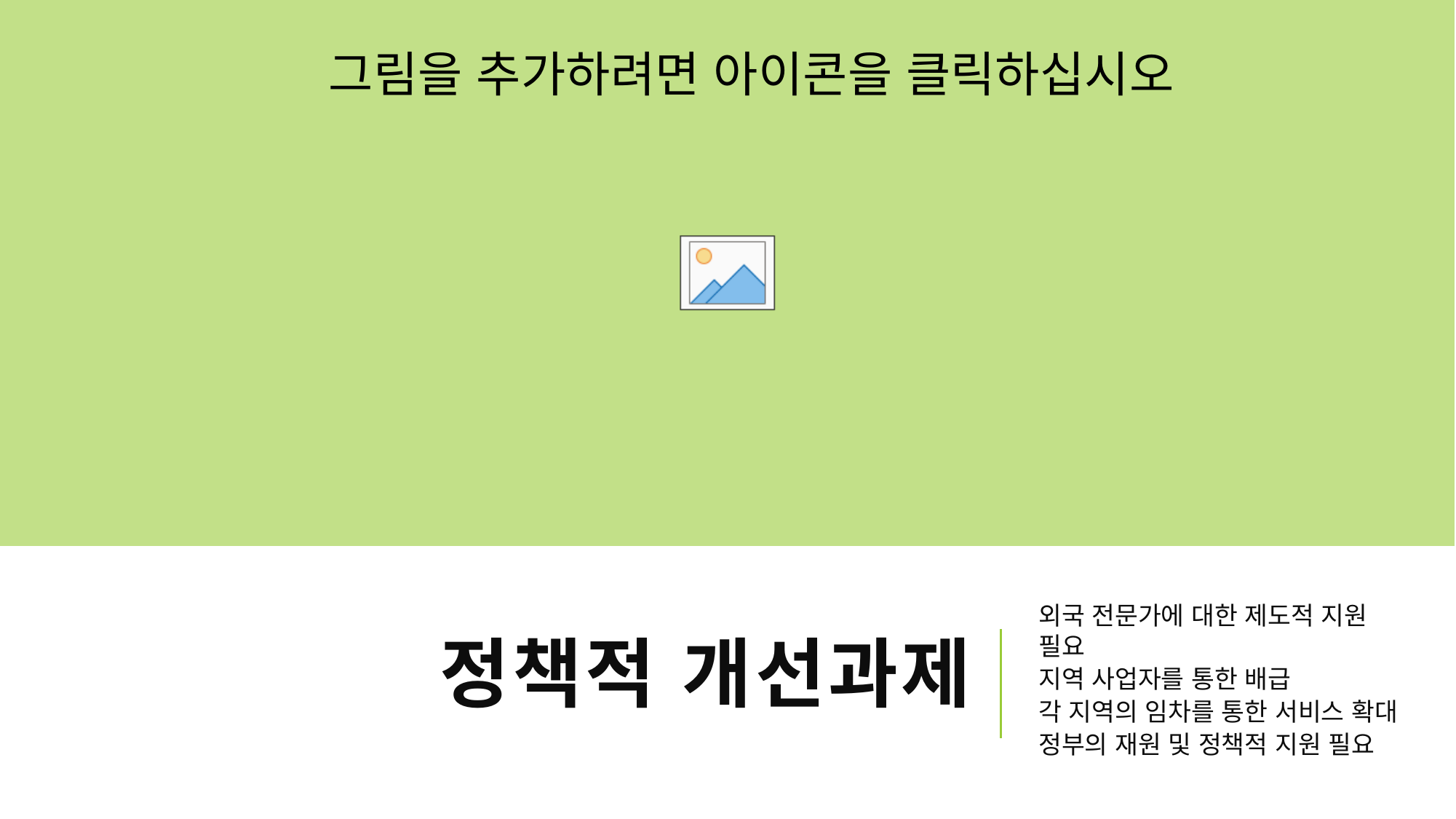

# 정책적 개선과제
외국 전문가에 대한 제도적 지원 필요
지역 사업자를 통한 배급
각 지역의 임차를 통한 서비스 확대
정부의 재원 및 정책적 지원 필요